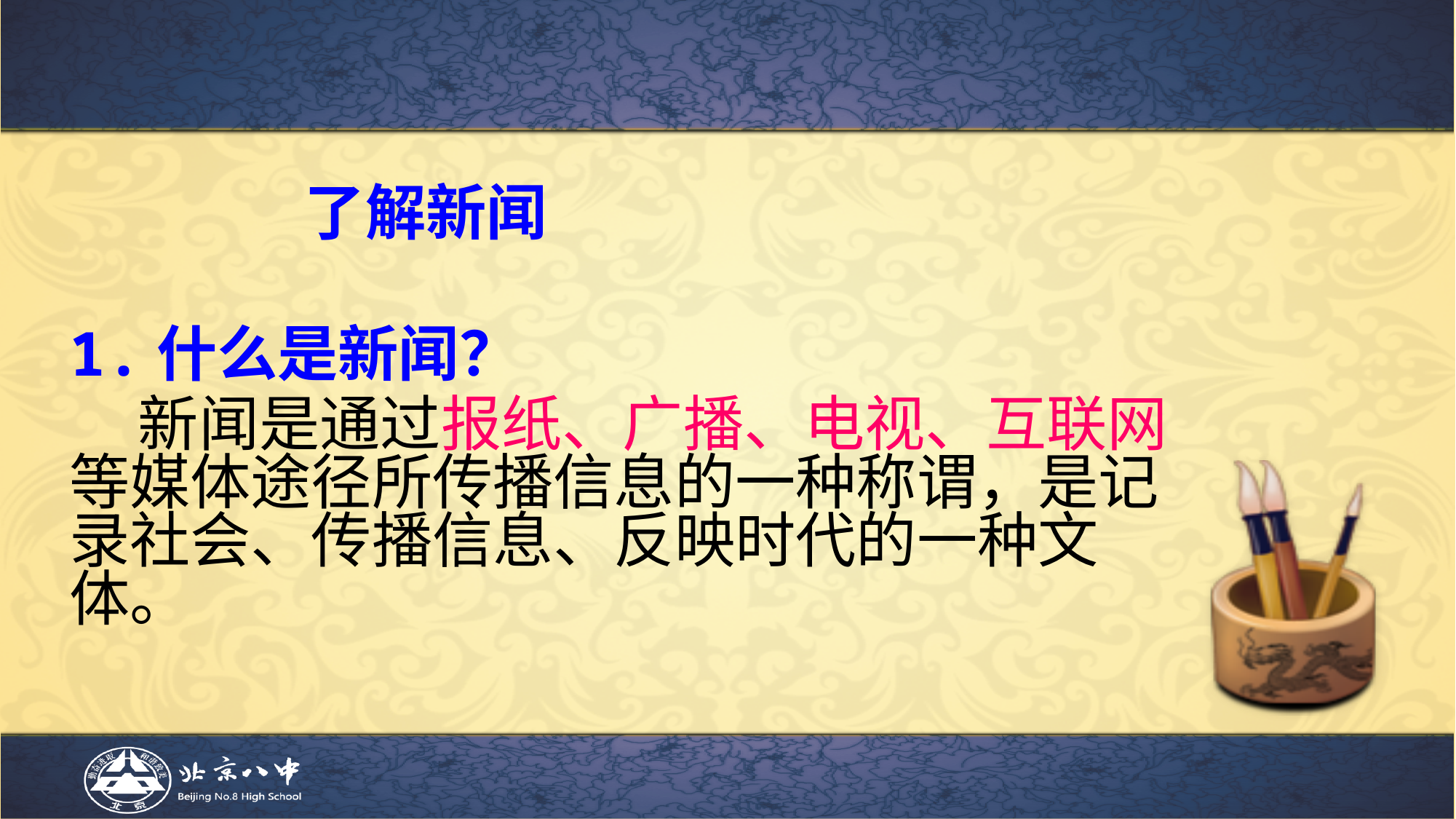

# 了解新闻

1.什么是新闻？
    新闻是通过报纸、广播、电视、互联网等媒体途径所传播信息的一种称谓，是记录社会、传播信息、反映时代的一种文体。